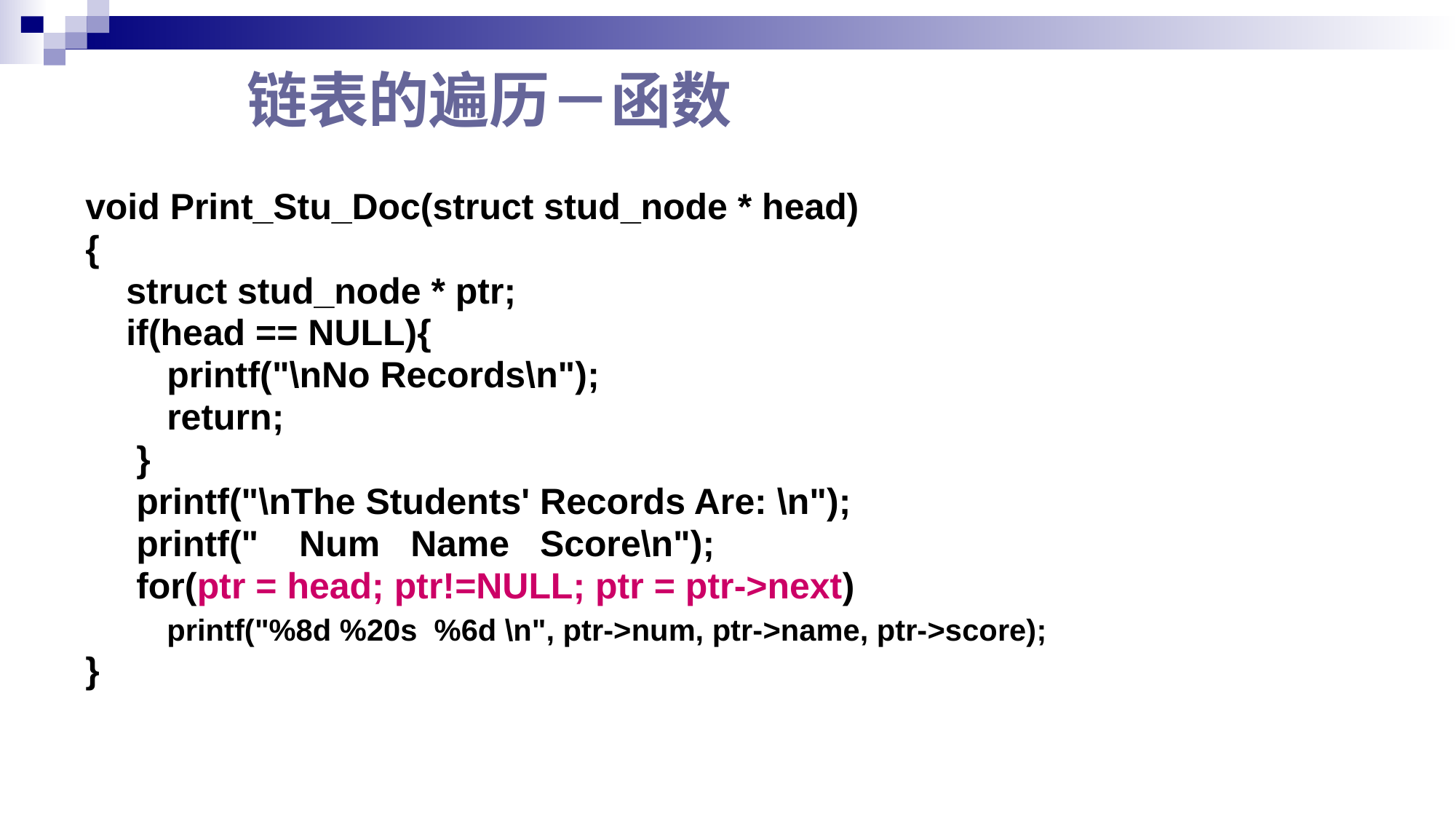

# 链表的遍历－函数
void Print_Stu_Doc(struct stud_node * head)
{
    struct stud_node * ptr;
    if(head == NULL){
        printf("\nNo Records\n");
        return;
     }
     printf("\nThe Students' Records Are: \n");
     printf("    Num   Name   Score\n");
     for(ptr = head; ptr!=NULL; ptr = ptr->next)
        printf("%8d %20s  %6d \n", ptr->num, ptr->name, ptr->score);
}